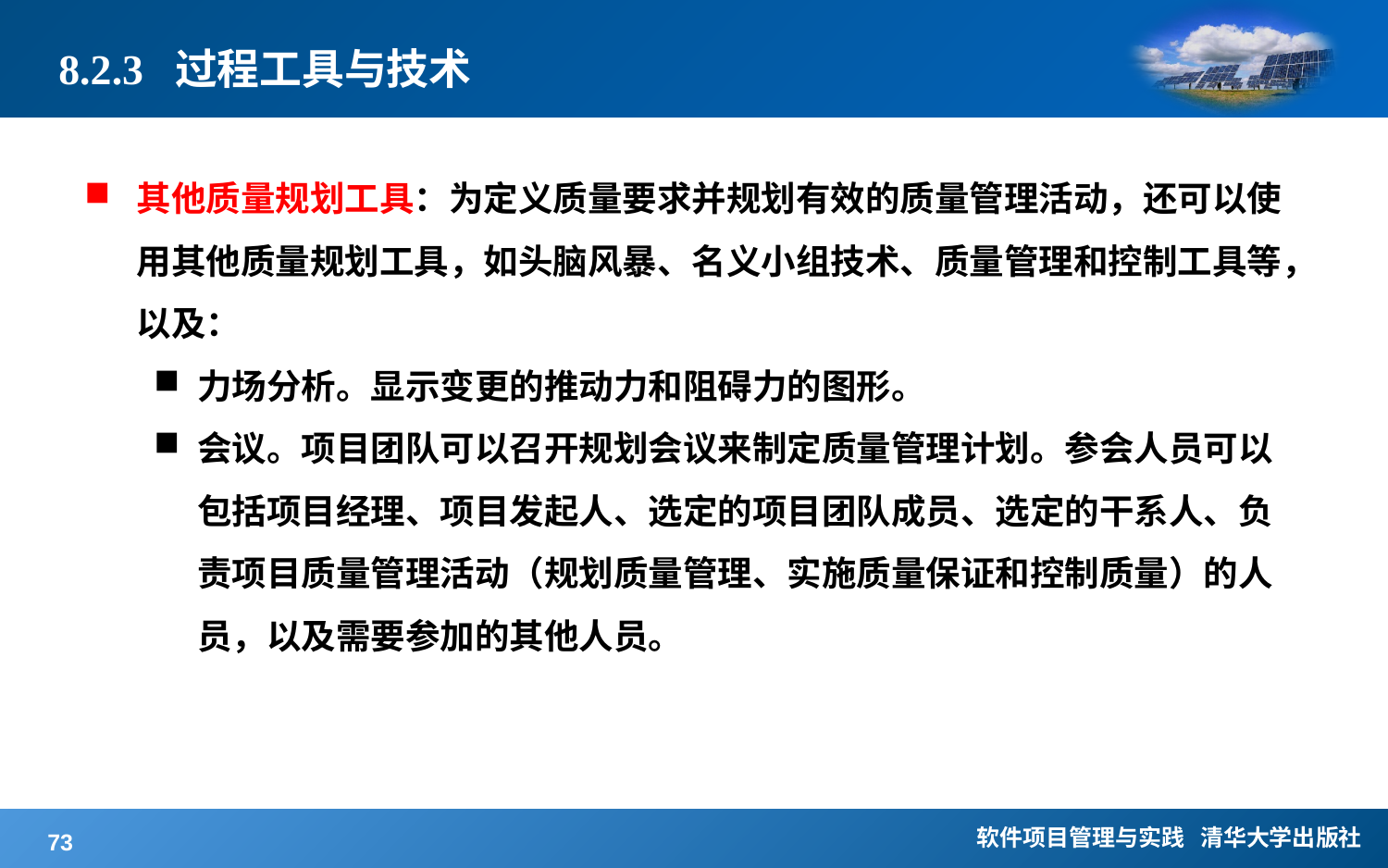

# 8.2.3  过程工具与技术
其他质量规划工具：为定义质量要求并规划有效的质量管理活动，还可以使用其他质量规划工具，如头脑风暴、名义小组技术、质量管理和控制工具等，以及：
力场分析。显示变更的推动力和阻碍力的图形。
会议。项目团队可以召开规划会议来制定质量管理计划。参会人员可以包括项目经理、项目发起人、选定的项目团队成员、选定的干系人、负责项目质量管理活动（规划质量管理、实施质量保证和控制质量）的人员，以及需要参加的其他人员。